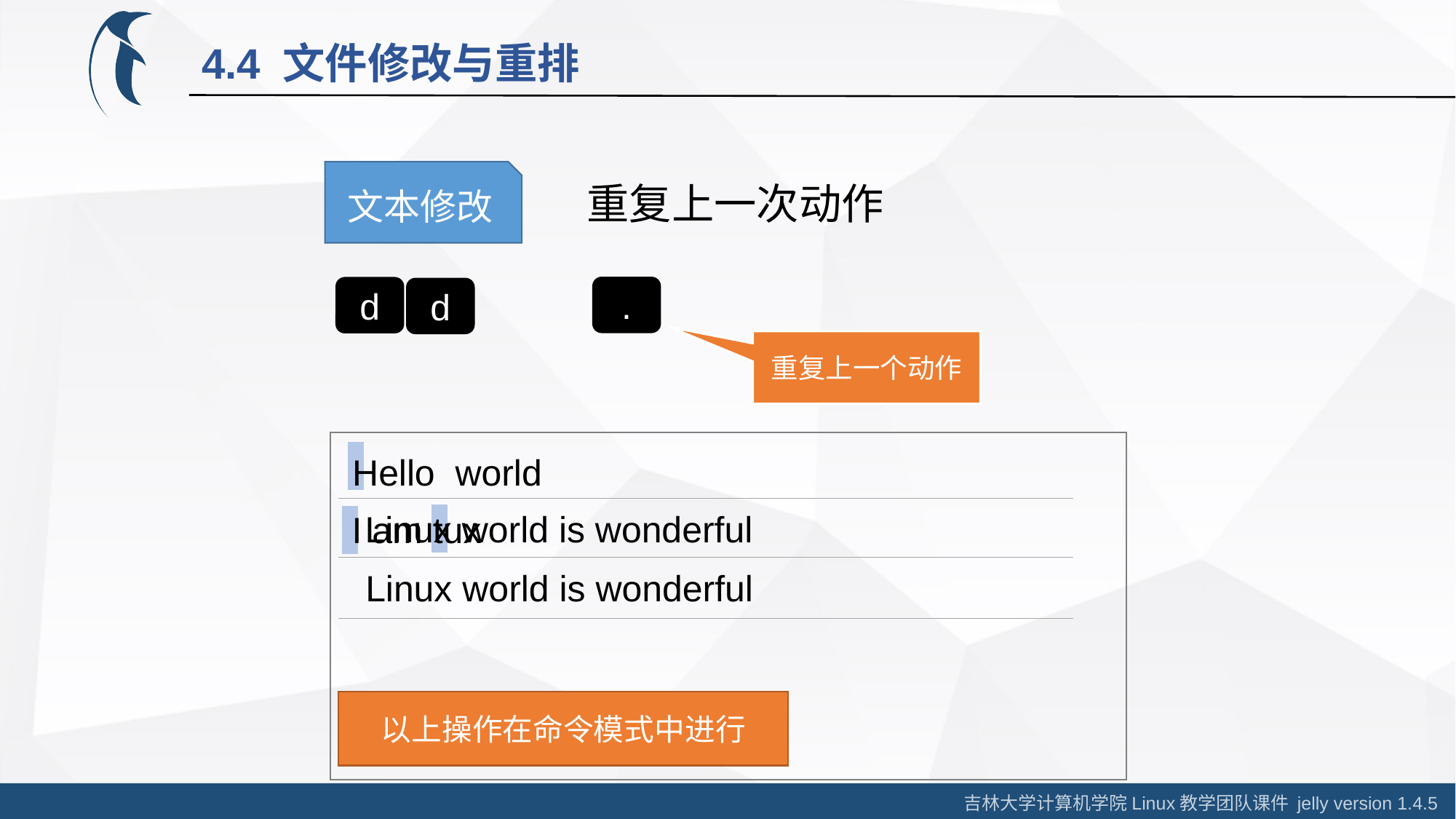

4.4 文件修改与重排
文本修改
重复上一次动作
.
d
d
重复上一个动作

Hello  world
Linux world is wonderful
I am tux

Linux world is wonderful
以上操作在命令模式中进行